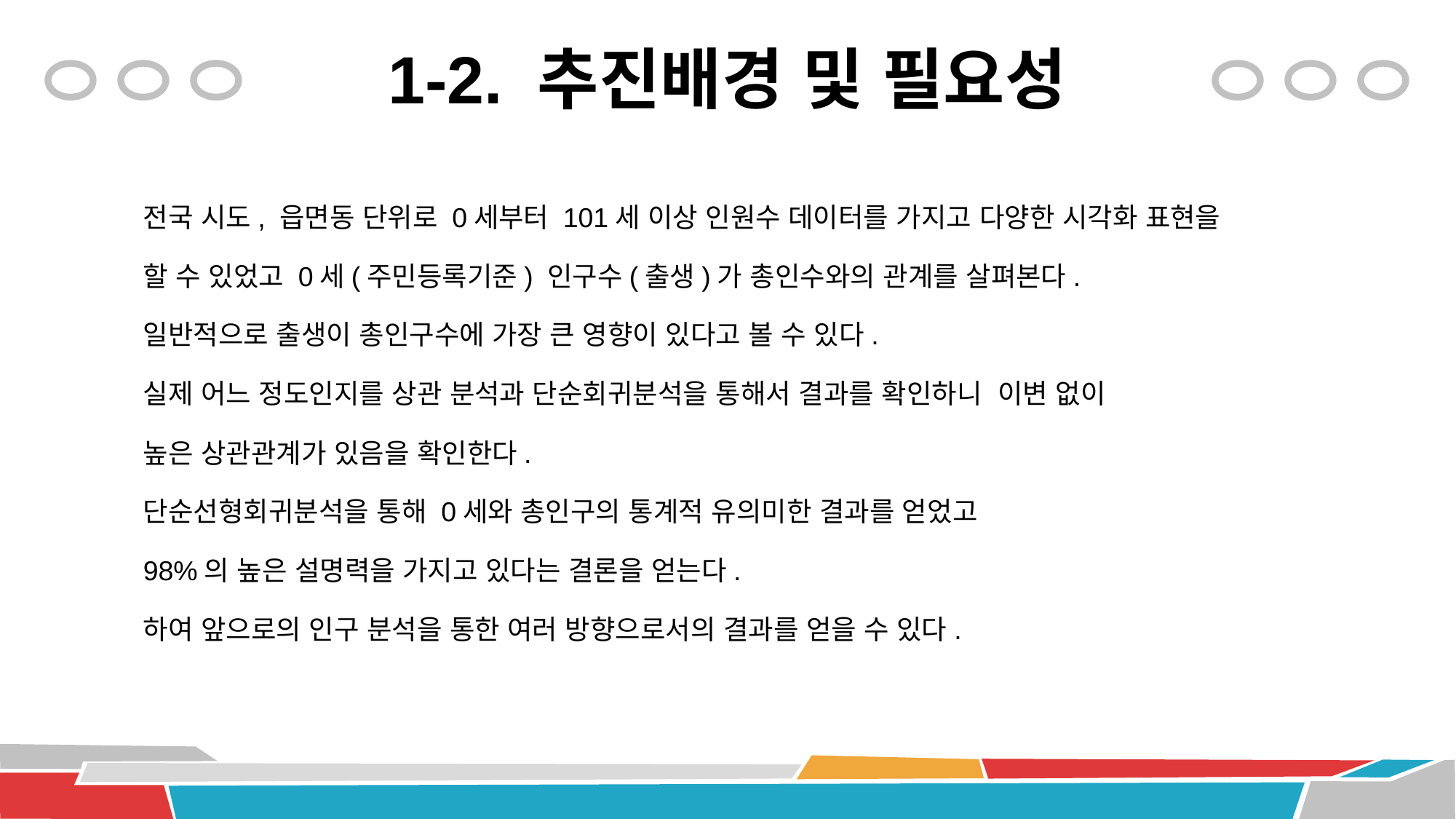

# 1-2. 추진배경 및 필요성
전국 시도, 읍면동 단위로 0세부터 101세 이상 인원수 데이터를 가지고 다양한 시각화 표현을
할 수 있었고 0세(주민등록기준) 인구수(출생)가 총인수와의 관계를 살펴본다.
일반적으로 출생이 총인구수에 가장 큰 영향이 있다고 볼 수 있다.
실제 어느 정도인지를 상관 분석과 단순회귀분석을 통해서 결과를 확인하니  이변 없이
높은 상관관계가 있음을 확인한다.
단순선형회귀분석을 통해 0세와 총인구의 통계적 유의미한 결과를 얻었고
98%의 높은 설명력을 가지고 있다는 결론을 얻는다.
하여 앞으로의 인구 분석을 통한 여러 방향으로서의 결과를 얻을 수 있다.